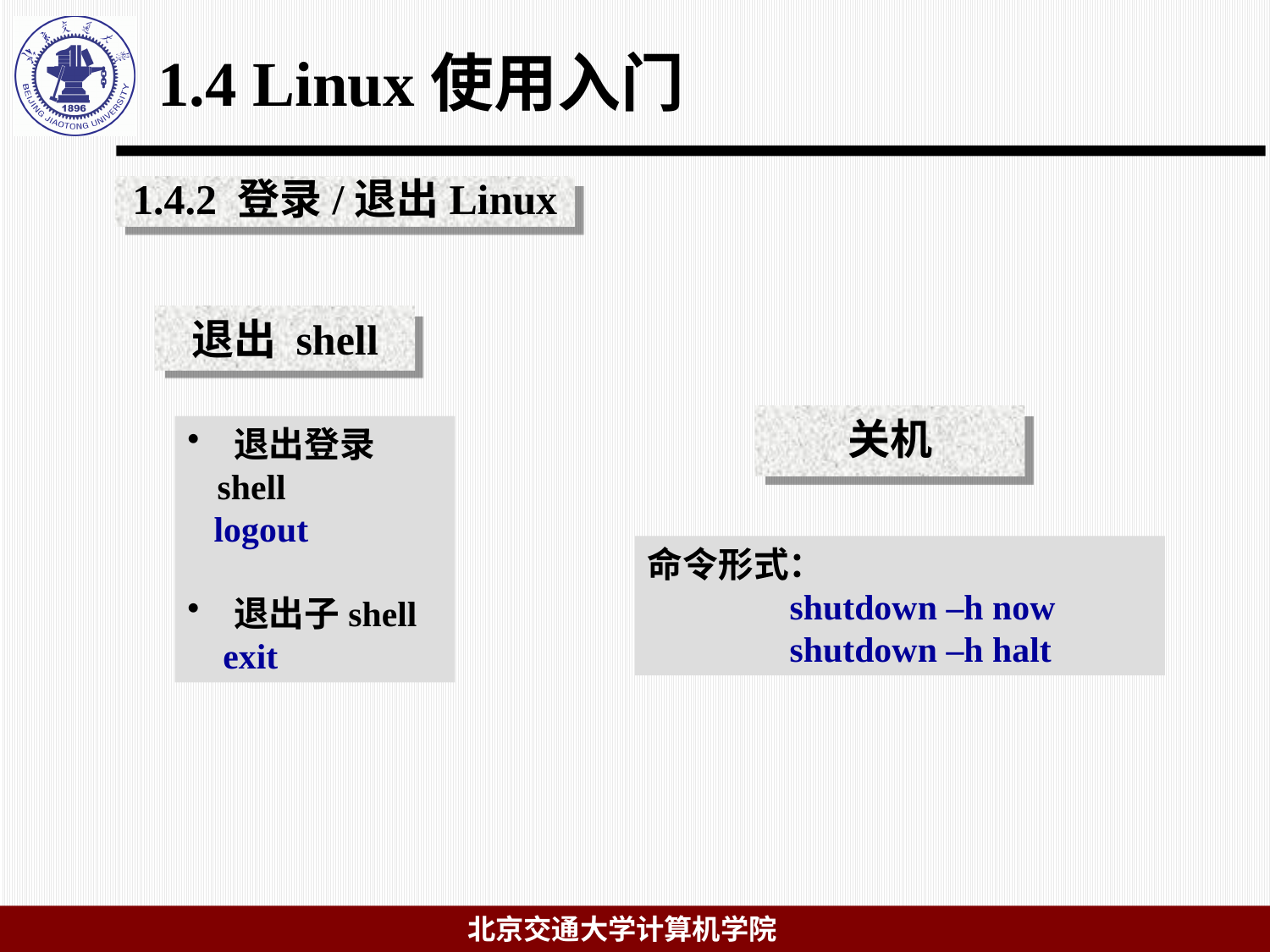

# 1.4 Linux使用入门
1.4.2 登录/退出Linux
退出 shell
关机
 退出登录 shell
   logout

 退出子shell
    exit
命令形式：
                shutdown –h now
                shutdown –h halt